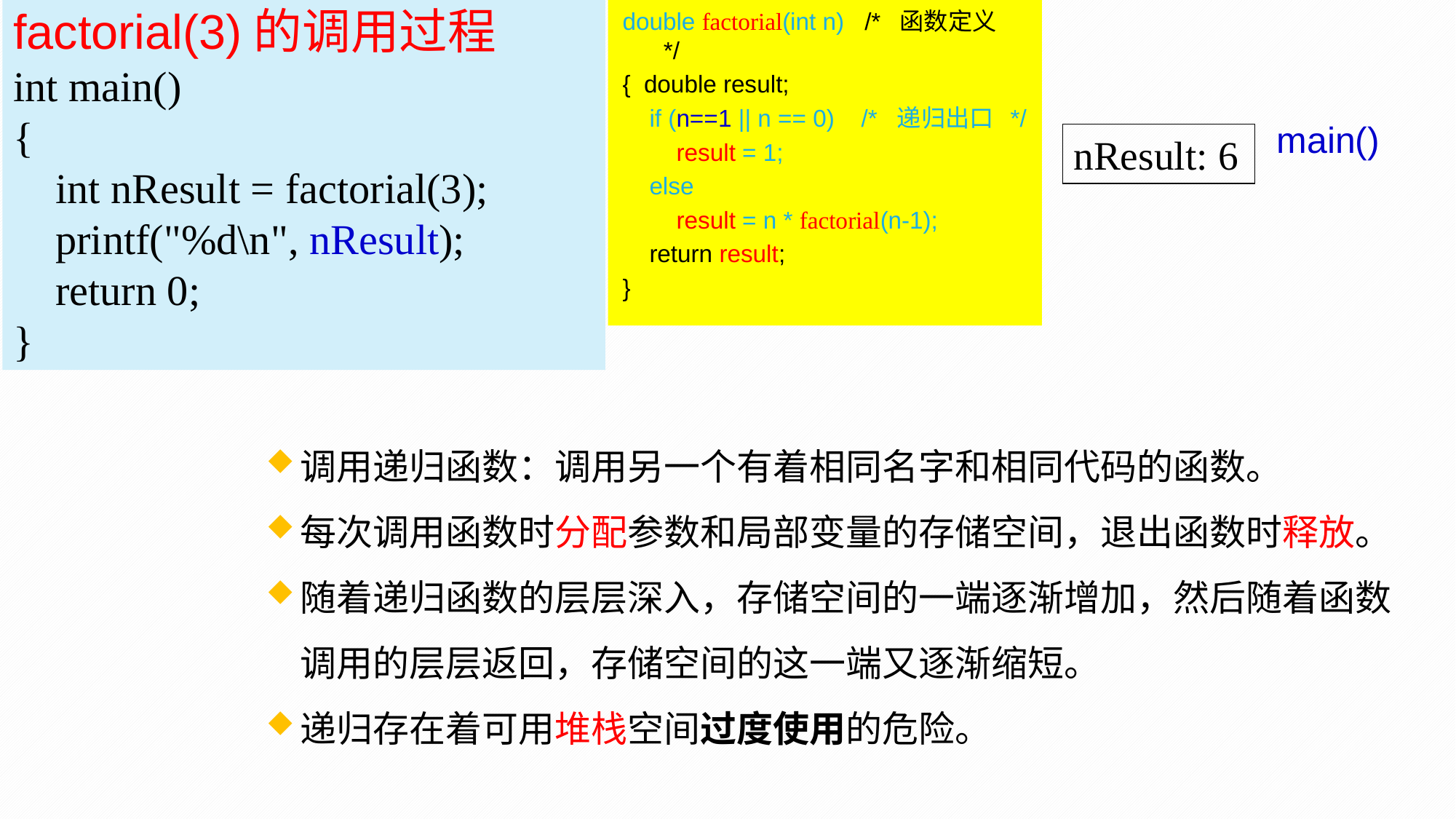

factorial(3)的调用过程
int main()
{
    int nResult = factorial(3);
    printf("%d\n", nResult);
    return 0;
}
double factorial(int n)   /*  函数定义  */
{  double result;
    if (n==1 || n == 0)    /*  递归出口  */
        result = 1;
    else
        result = n * factorial(n-1);
    return result;
}
main()
nResult: 6
调用递归函数：调用另一个有着相同名字和相同代码的函数。
每次调用函数时分配参数和局部变量的存储空间，退出函数时释放。
随着递归函数的层层深入，存储空间的一端逐渐增加，然后随着函数调用的层层返回，存储空间的这一端又逐渐缩短。
递归存在着可用堆栈空间过度使用的危险。